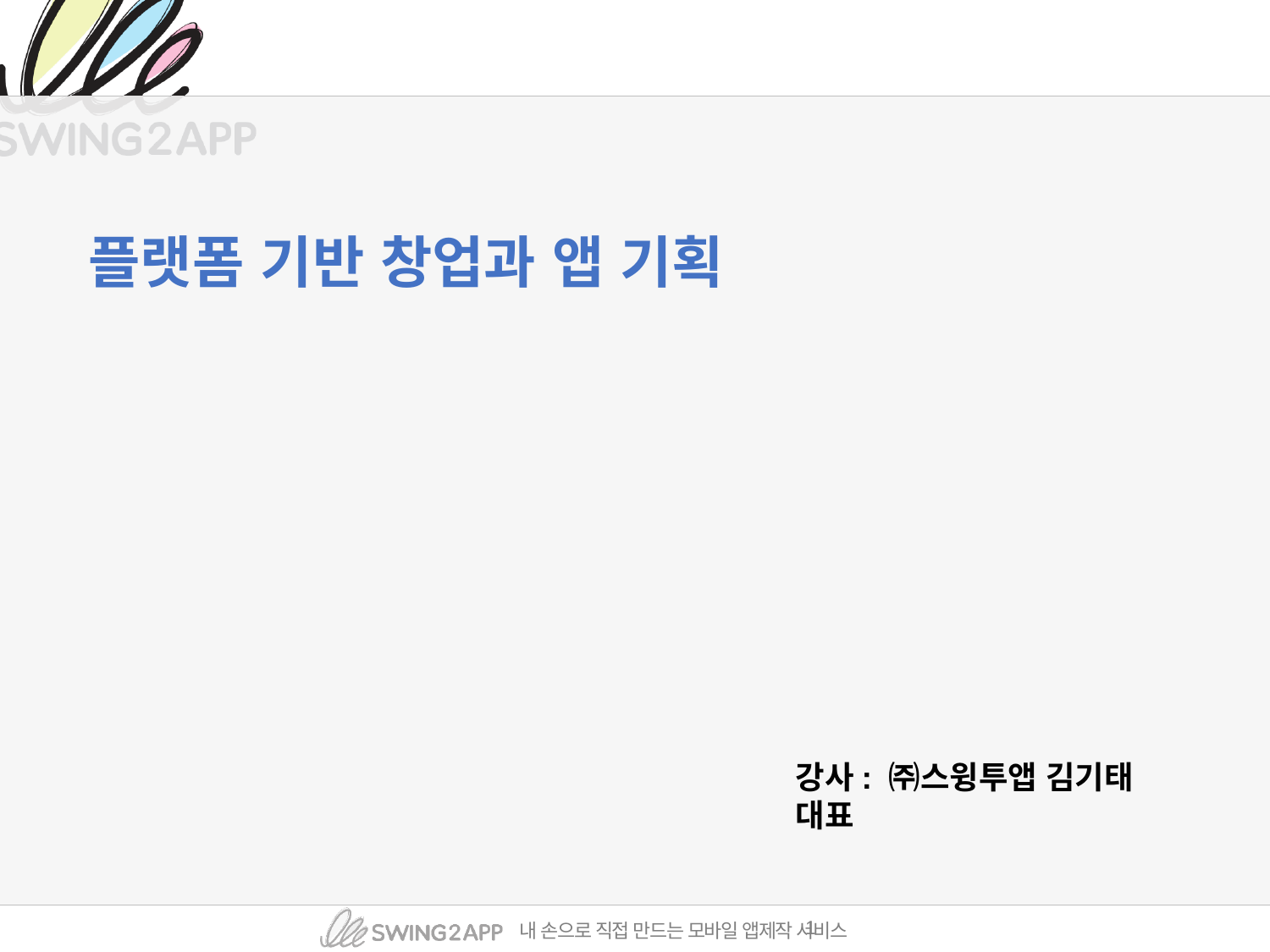

#
플랫폼 기반 창업과 앱 기획
강사: ㈜스윙투앱 김기태 대표